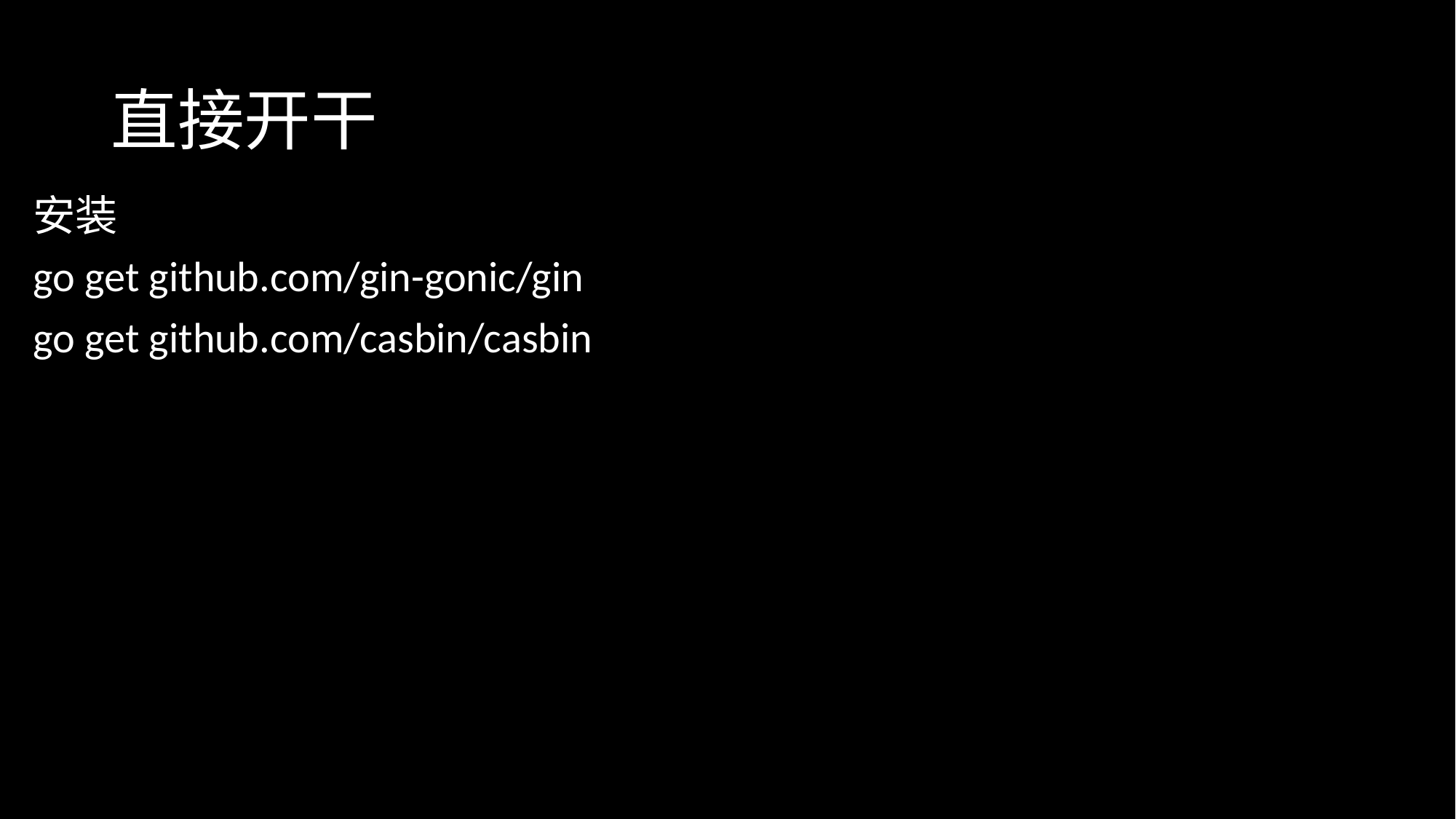

# 直接开干
安装
go get github.com/gin-gonic/gin
go get github.com/casbin/casbin